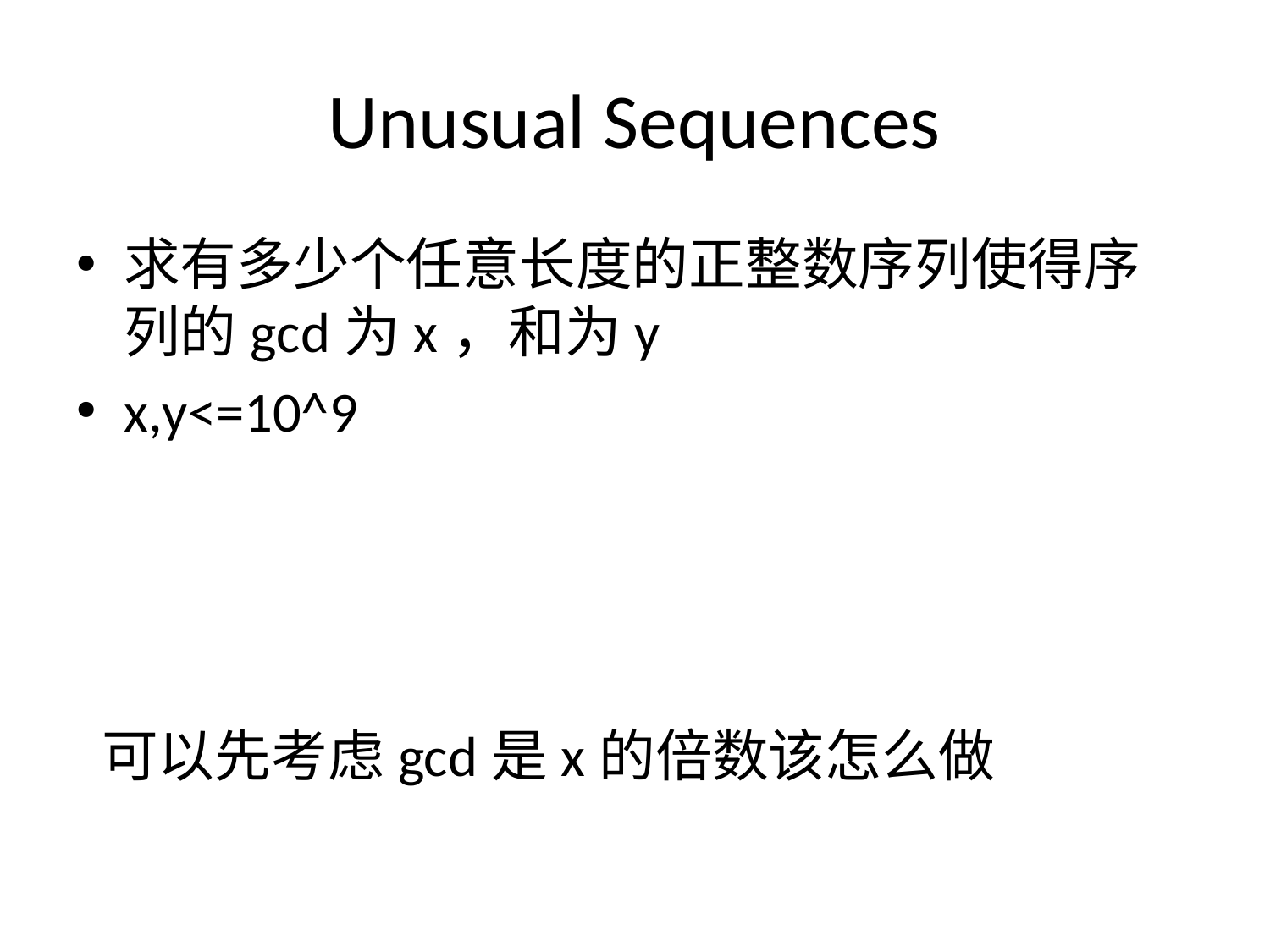

# Unusual Sequences
求有多少个任意长度的正整数序列使得序列的gcd为x，和为y
x,y<=10^9
可以先考虑gcd是x的倍数该怎么做